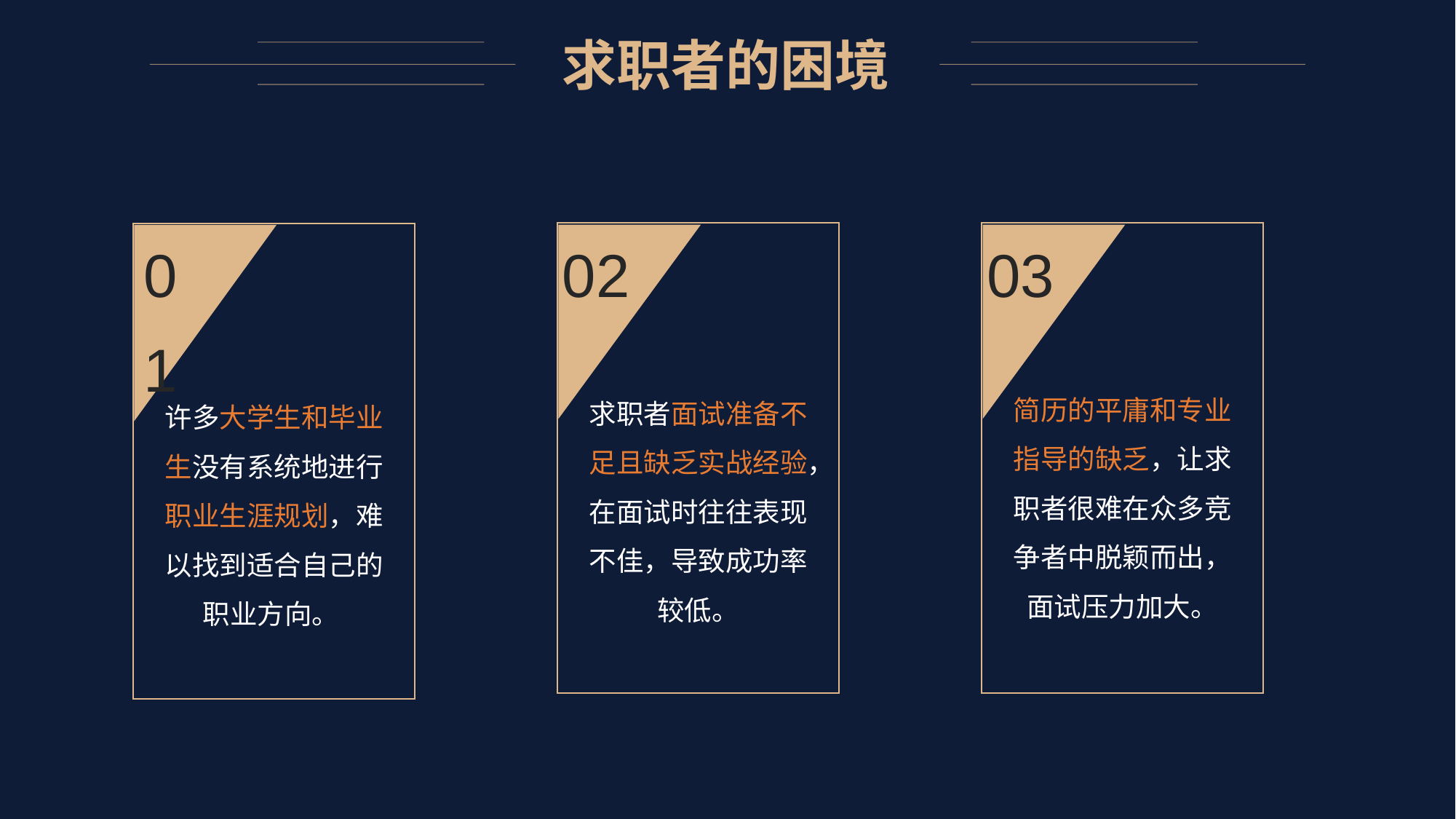

求职者的困境
01

许多⼤学⽣和毕业⽣没有系统地进行职业生涯规划，难以找到适合⾃⼰的职业⽅向。
02

求职者⾯试准备不⾜且缺乏实战经验，在⾯试时往往表现不佳，导致成功率较低。
03

简历的平庸和专业指导的缺乏，让求职者很难在众多竞争者中脱颖⽽出，⾯试压⼒加⼤。